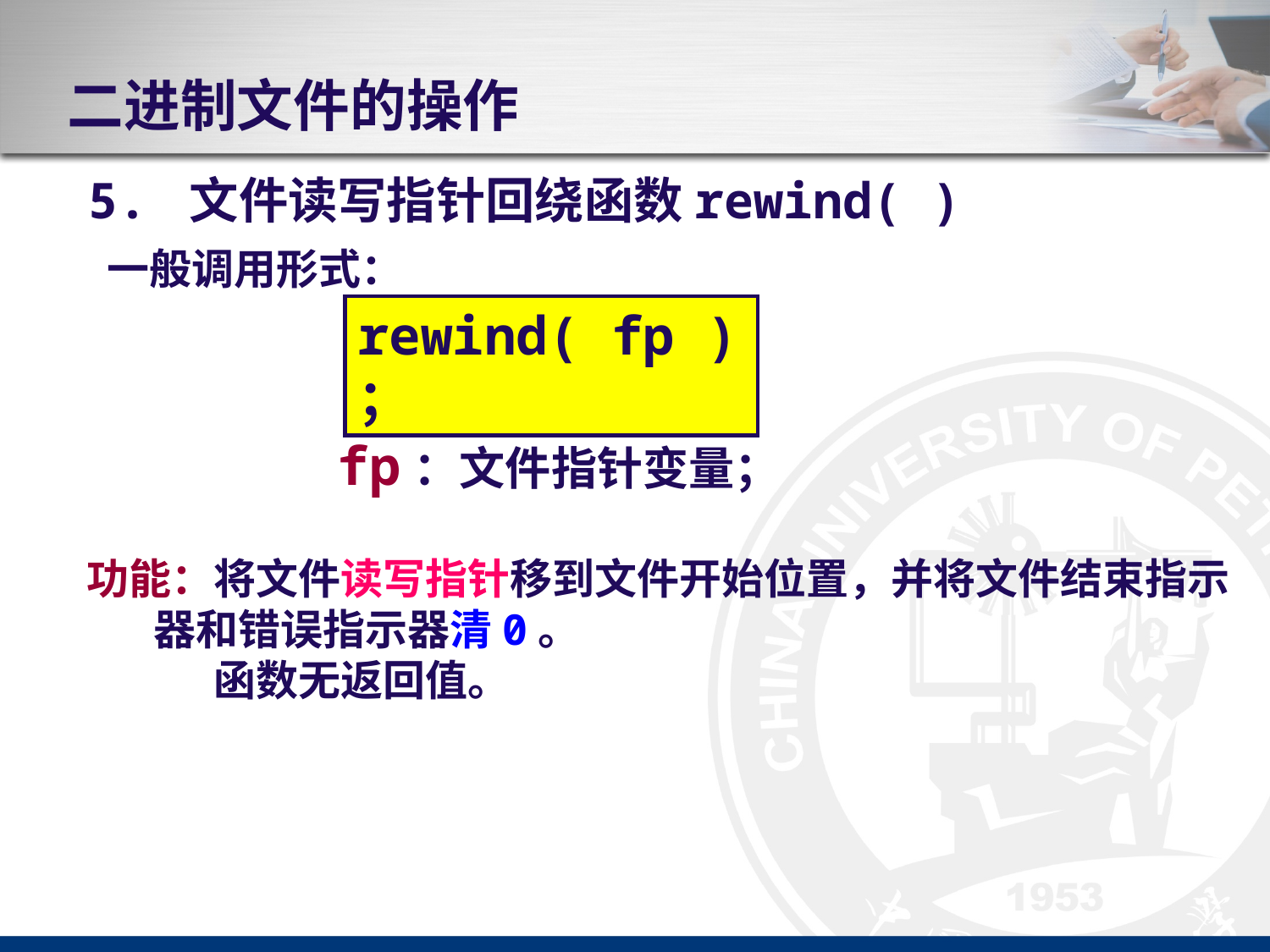

# 二进制文件的操作
  5. 文件读写指针回绕函数rewind( )
一般调用形式：
rewind( fp )；
fp：文件指针变量；
功能：将文件读写指针移到文件开始位置，并将文件结束指示
      器和错误指示器清0。
	函数无返回值。